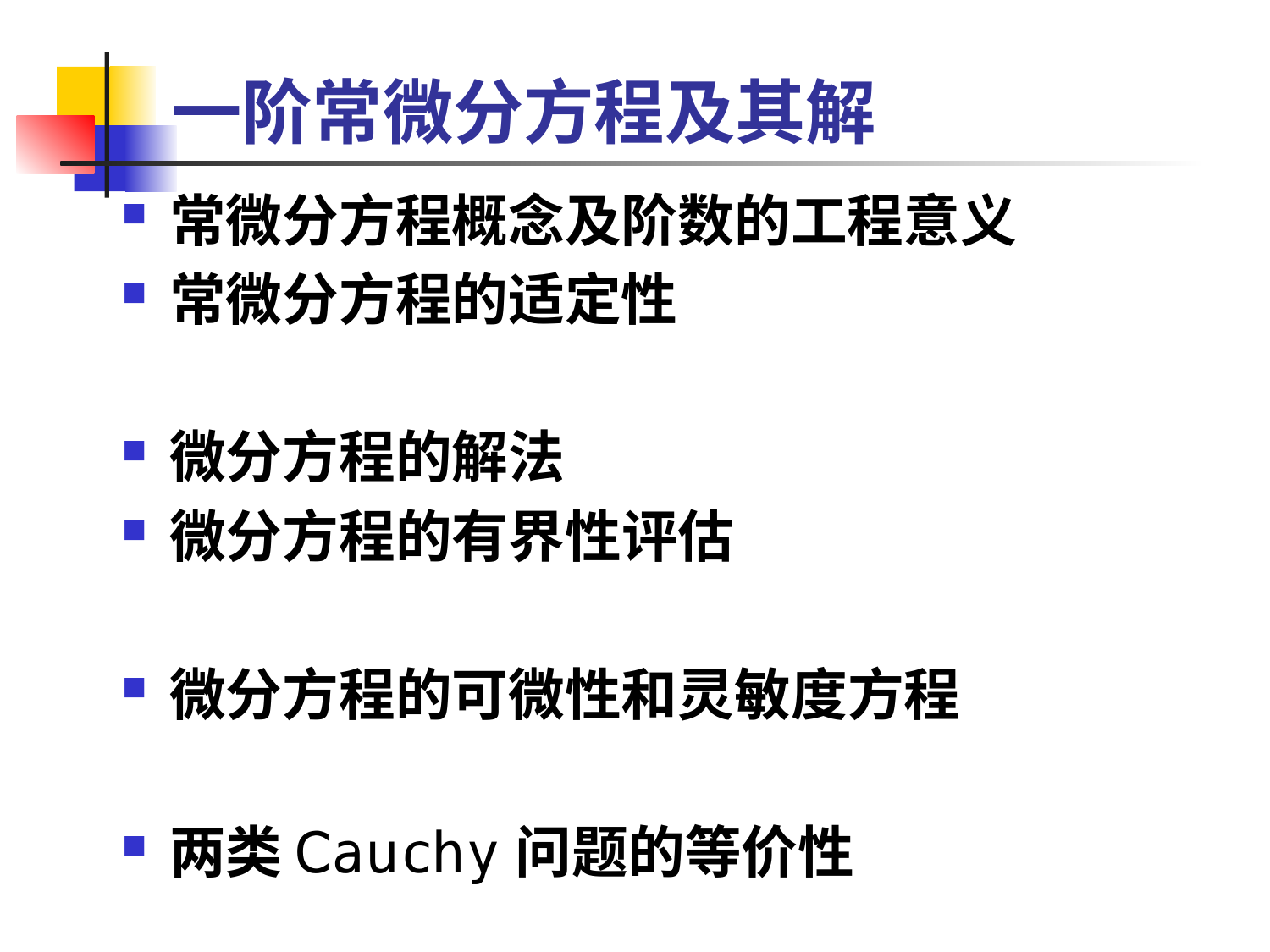

# 一阶常微分方程及其解
常微分方程概念及阶数的工程意义
常微分方程的适定性

微分方程的解法
微分方程的有界性评估

微分方程的可微性和灵敏度方程

两类Cauchy问题的等价性